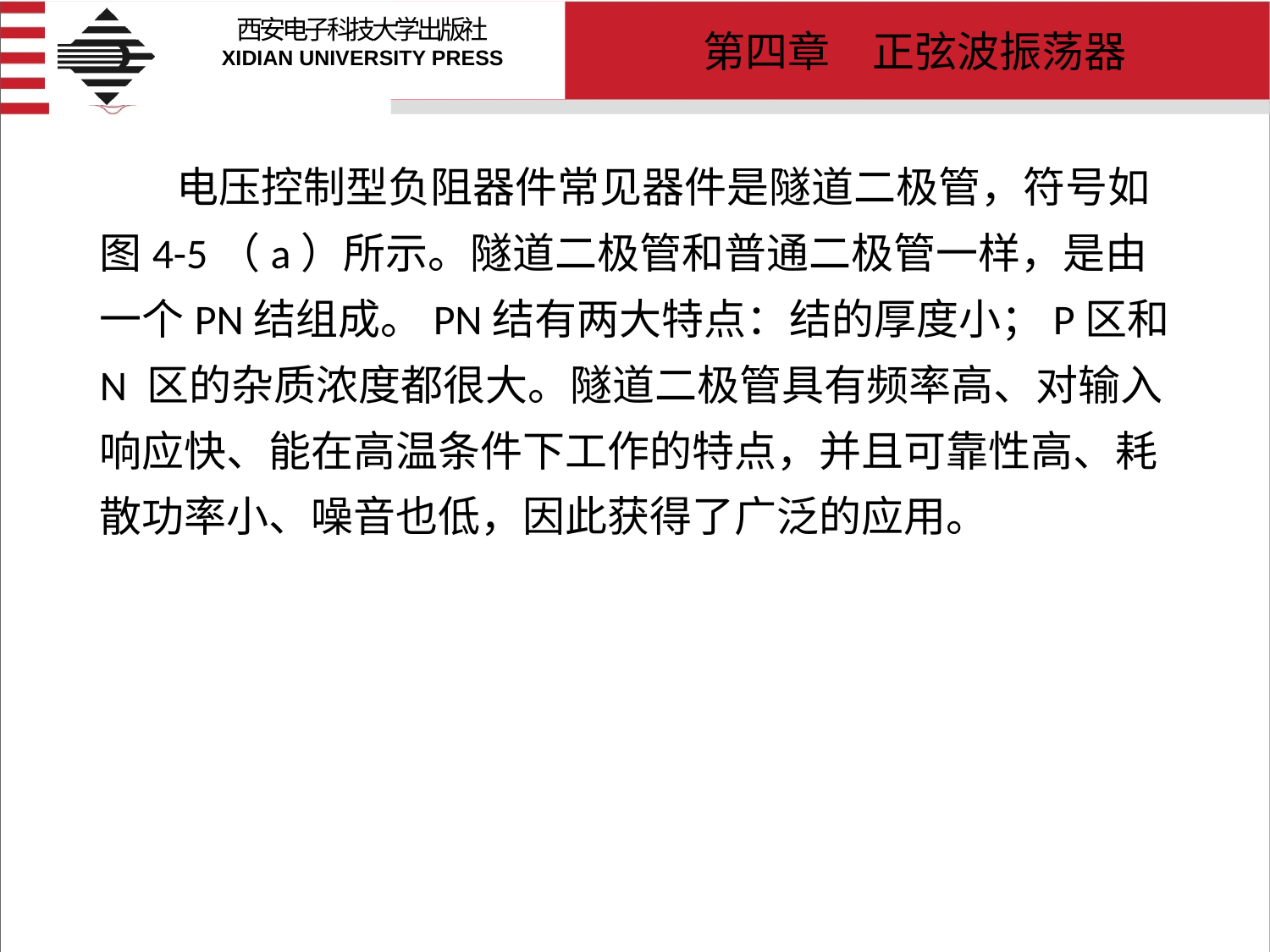

# 电压控制型负阻器件常见器件是隧道二极管，符号如图4-5（a）所示。隧道二极管和普通二极管一样，是由一个PN结组成。PN结有两大特点：结的厚度小；P区和N 区的杂质浓度都很大。隧道二极管具有频率高、对输入响应快、能在高温条件下工作的特点，并且可靠性高、耗散功率小、噪音也低，因此获得了广泛的应用。